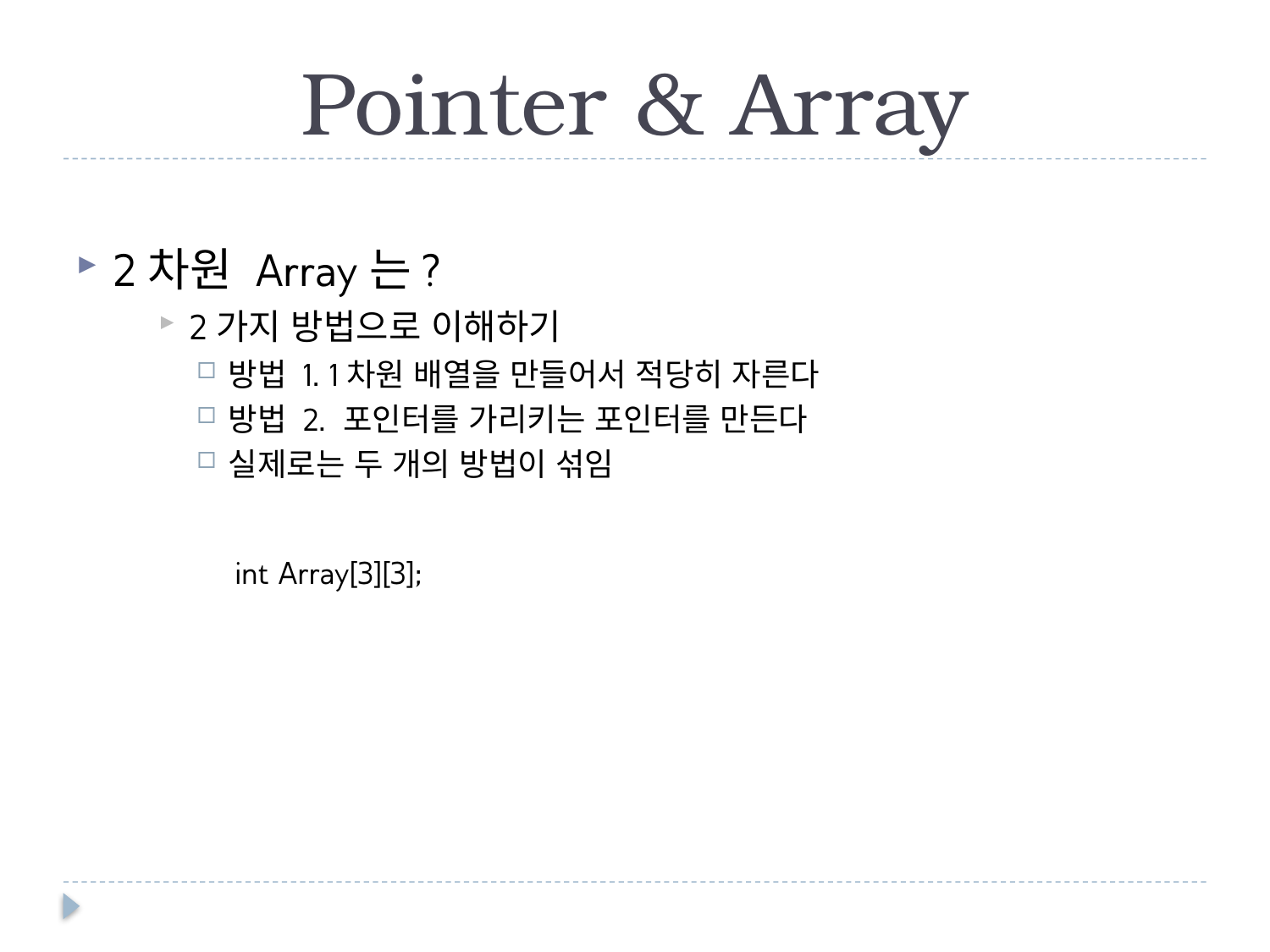

# Pointer & Array

2차원 Array는?
2가지 방법으로 이해하기
방법 1. 1차원 배열을 만들어서 적당히 자른다
방법 2. 포인터를 가리키는 포인터를 만든다
실제로는 두 개의 방법이 섞임

    int Array[3][3];